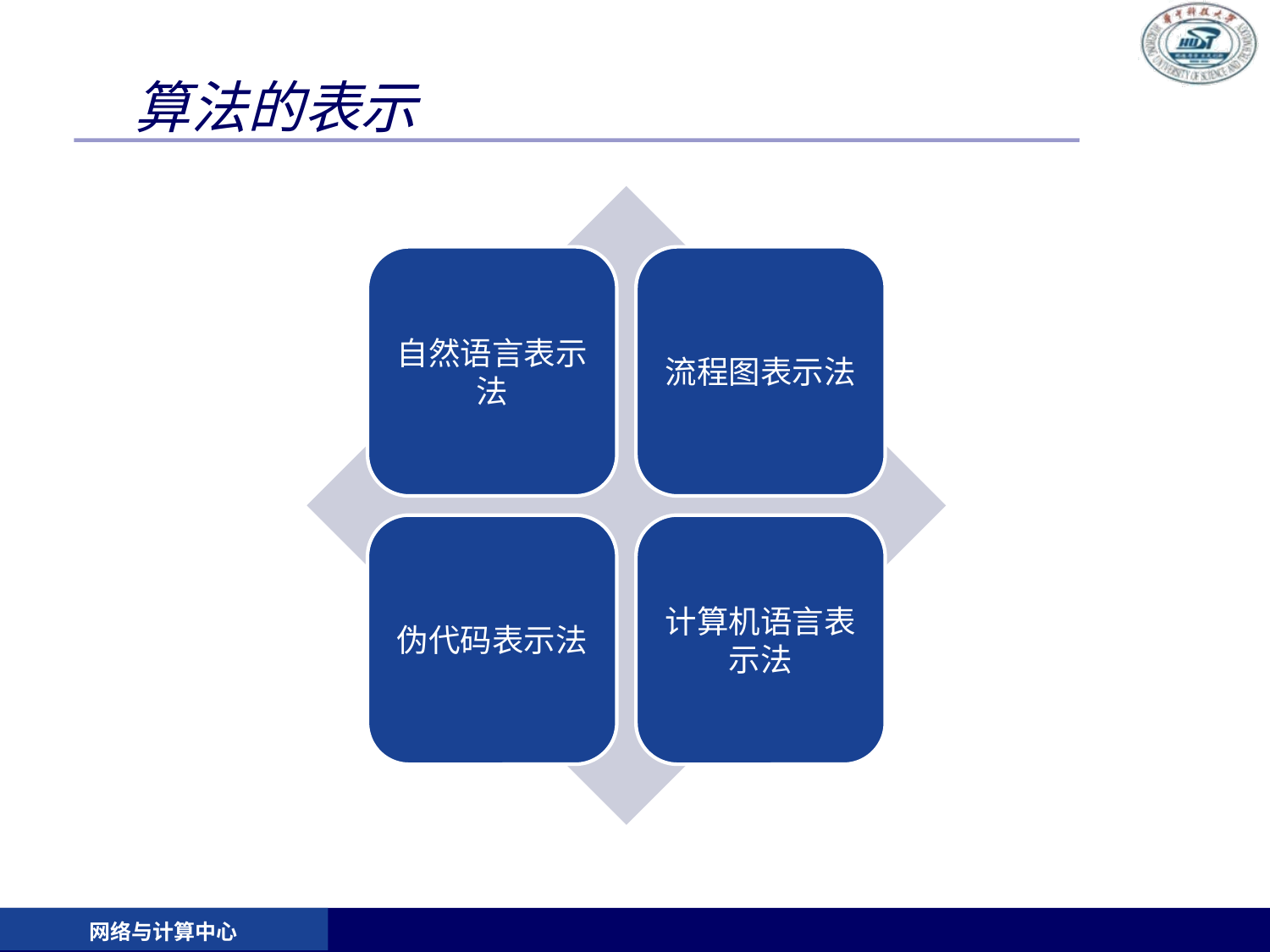

# 算法的表示
自然语言表示法
流程图表示法
伪代码表示法
计算机语言表示法
网络与计算中心